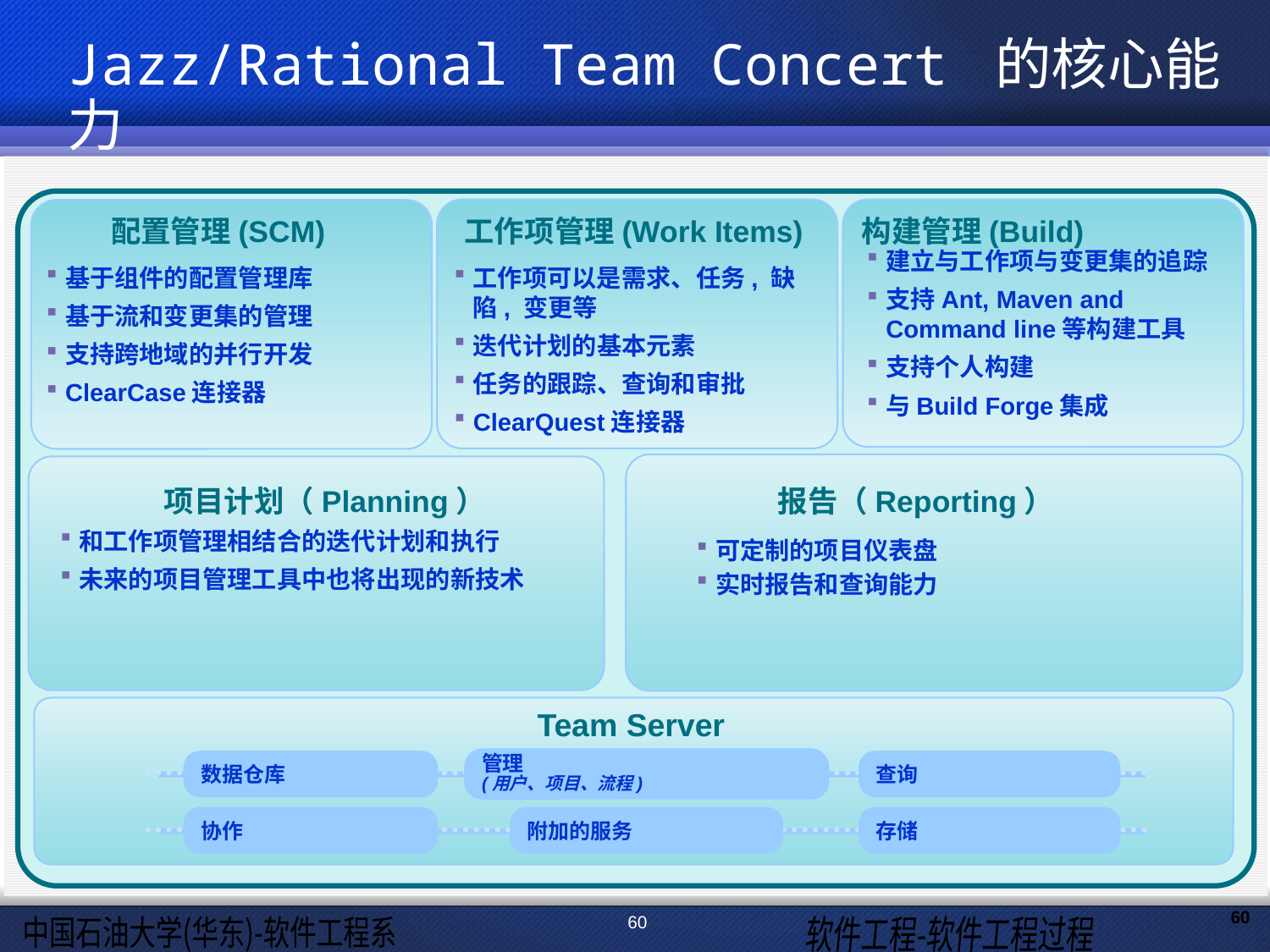

Jazz/Rational Team Concert 的核心能力

构建管理(Build)
建立与工作项与变更集的追踪
支持Ant, Maven and Command line等构建工具
支持个人构建
与Build Forge集成

配置管理(SCM)
工作项管理(Work Items)

工作项可以是需求、任务, 缺陷, 变更等
迭代计划的基本元素
任务的跟踪、查询和审批
ClearQuest连接器
基于组件的配置管理库
基于流和变更集的管理
支持跨地域的并行开发
ClearCase连接器

项目计划（Planning）
报告（Reporting）
和工作项管理相结合的迭代计划和执行
未来的项目管理工具中也将出现的新技术
可定制的项目仪表盘
实时报告和查询能力

Team Server
管理
(用户、项目、流程)
数据仓库
查询

协作
附加的服务
存储

60
60